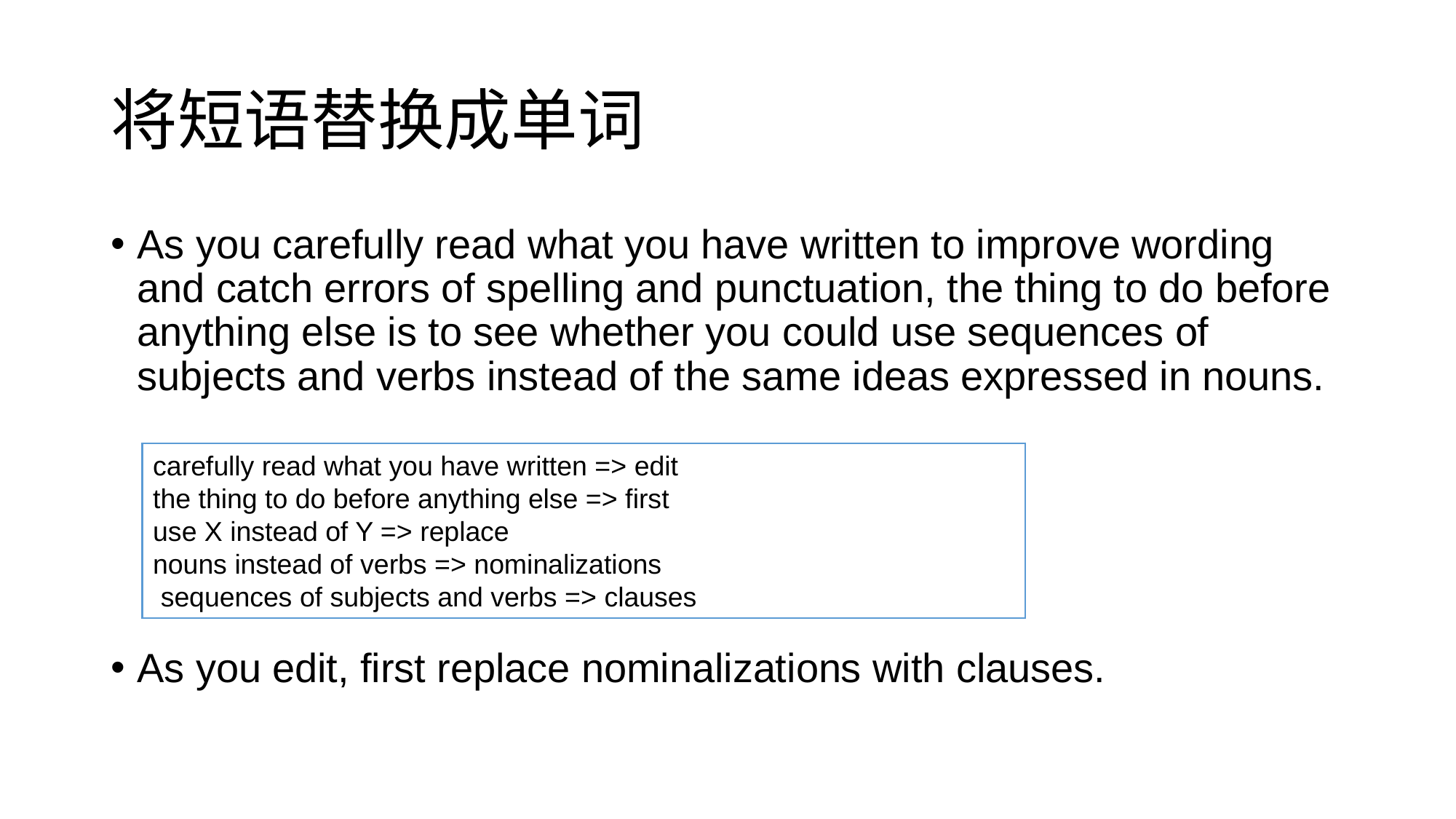

# 将短语替换成单词
As you carefully read what you have written to improve wording and catch errors of spelling and punctuation, the thing to do before anything else is to see whether you could use sequences of subjects and verbs instead of the same ideas expressed in nouns.

As you edit, first replace nominalizations with clauses.

carefully read what you have written => edit
the thing to do before anything else => first
use X instead of Y => replace
nouns instead of verbs => nominalizations
 sequences of subjects and verbs => clauses